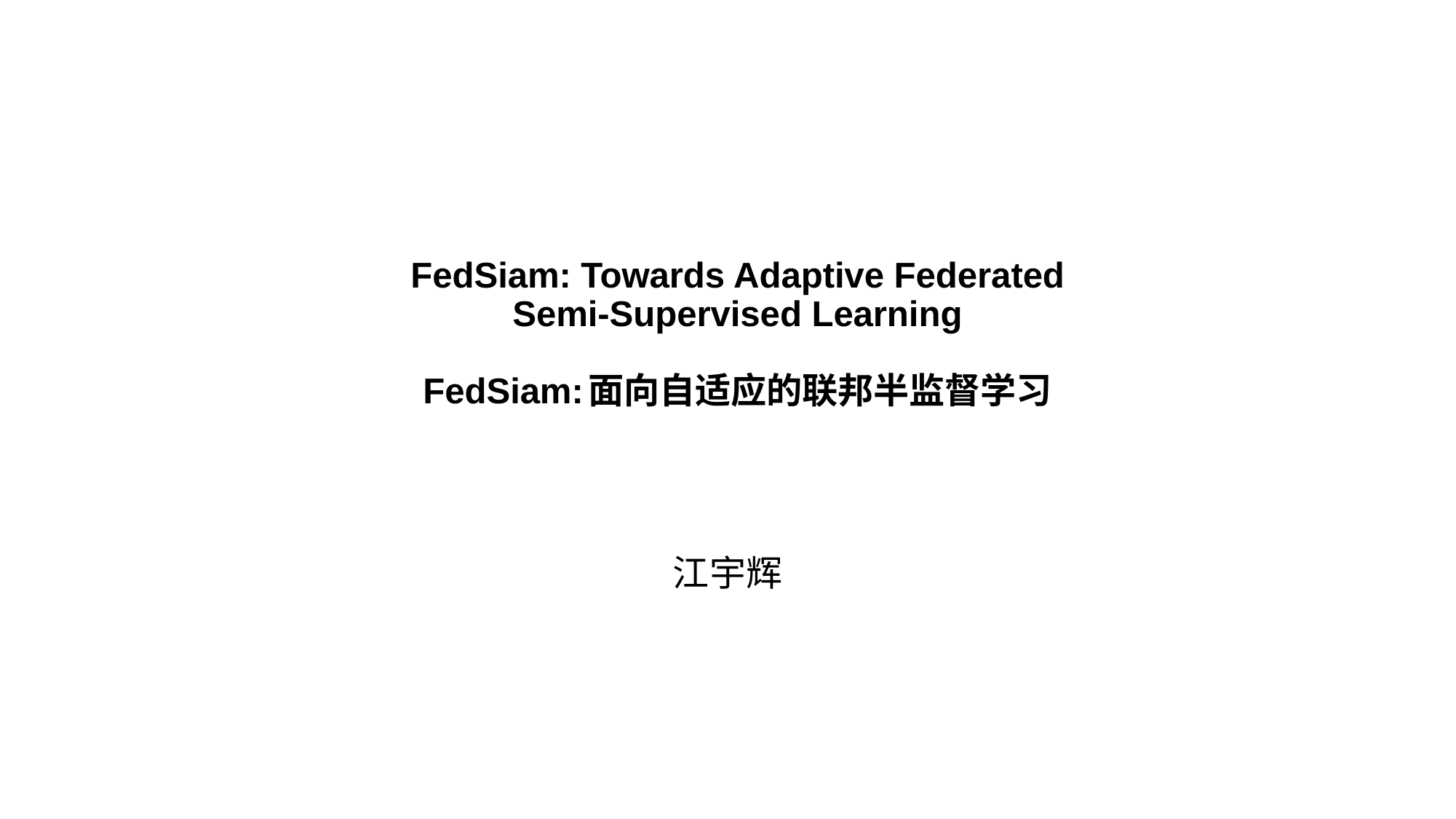

# FedSiam: Towards Adaptive Federated Semi-Supervised Learning FedSiam:面向自适应的联邦半监督学习
江宇辉